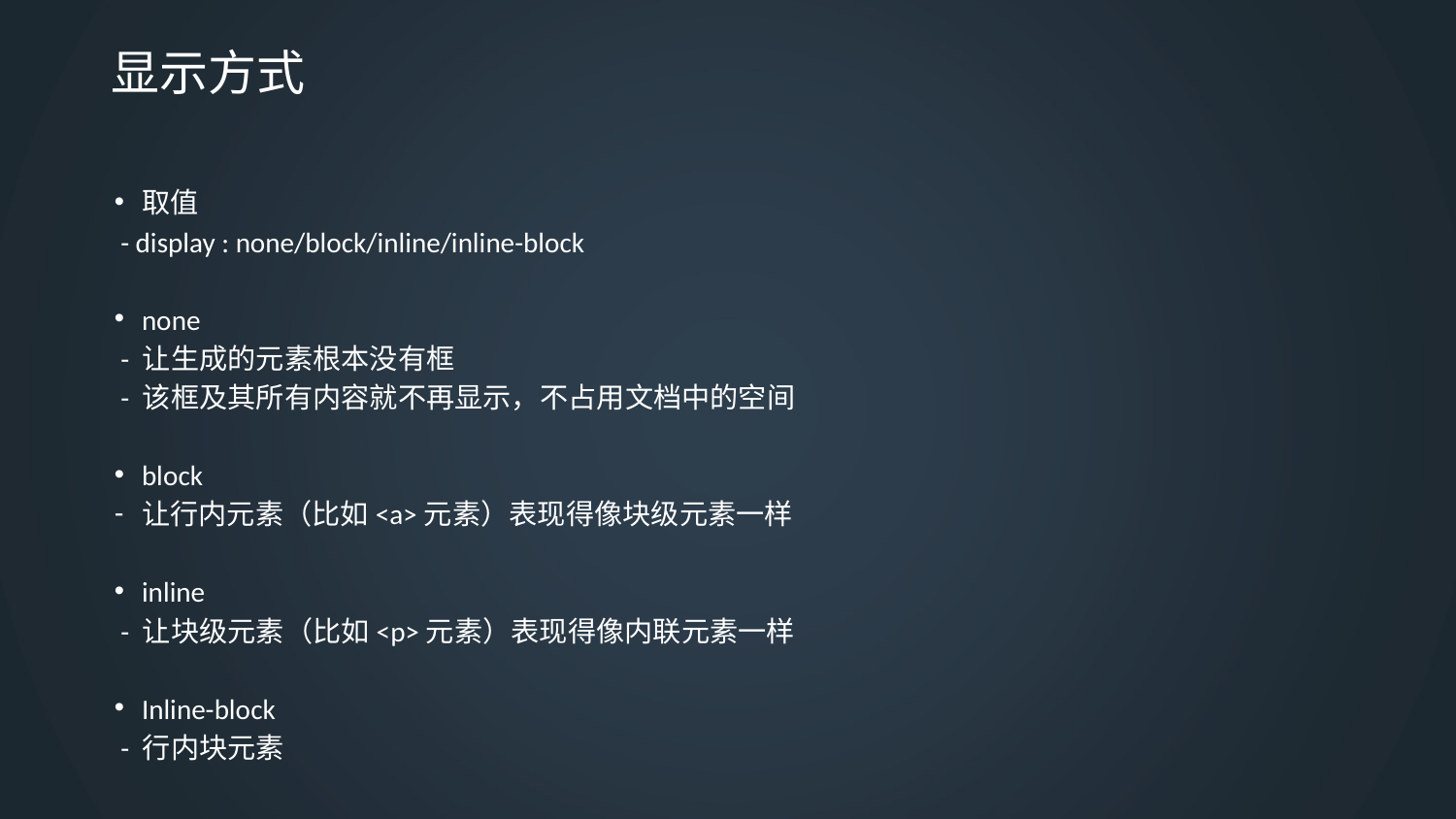

# 显示方式
取值
 - display : none/block/inline/inline-block

none
 - 让生成的元素根本没有框
 - 该框及其所有内容就不再显示，不占用文档中的空间

block
让行内元素（比如<a>元素）表现得像块级元素一样

inline
 - 让块级元素（比如<p>元素）表现得像内联元素一样

Inline-block
 - 行内块元素